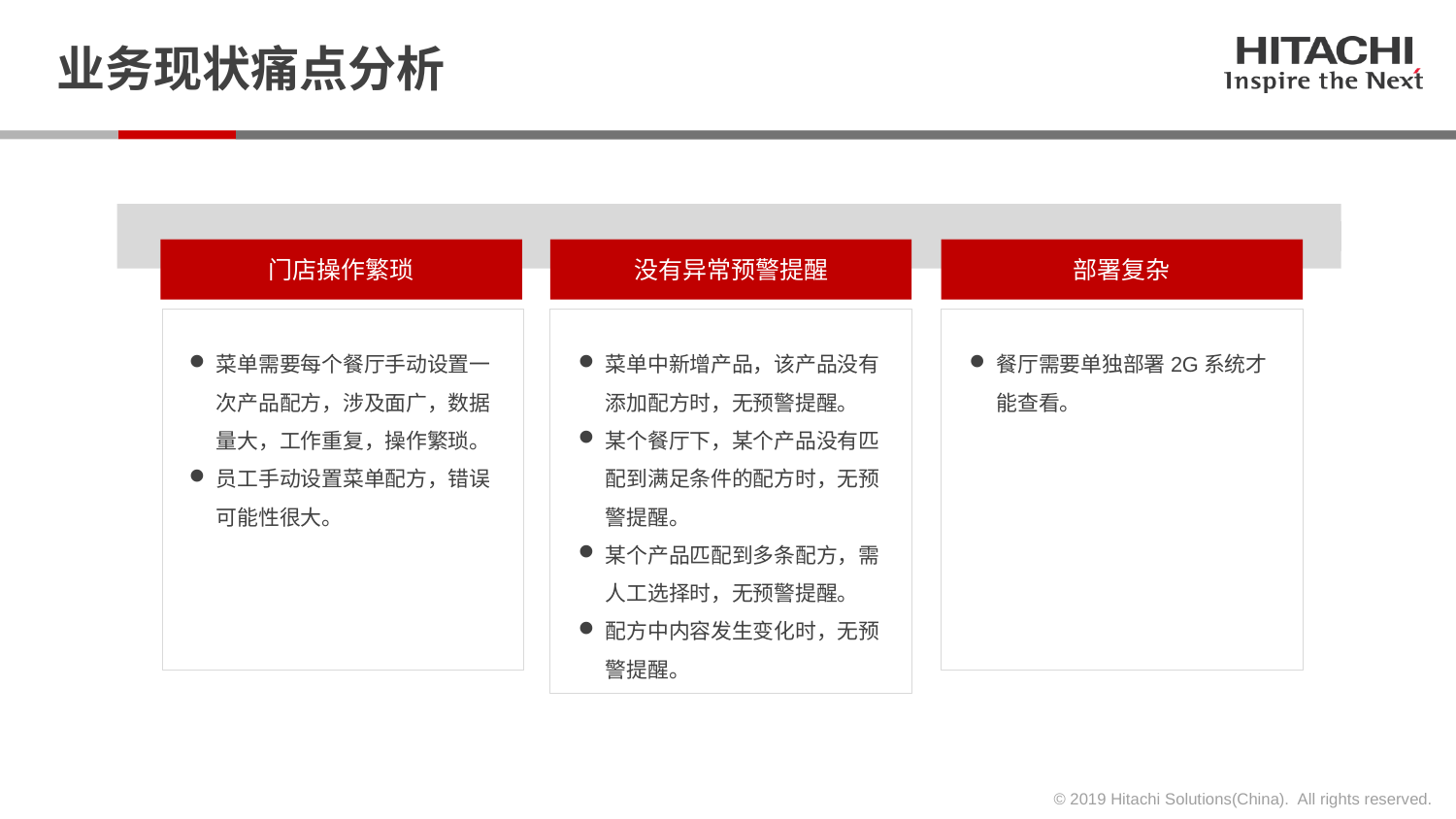

# 业务现状痛点分析

门店操作繁琐

菜单需要每个餐厅手动设置一次产品配方，涉及面广，数据量大，工作重复，操作繁琐。
员工手动设置菜单配方，错误可能性很大。
没有异常预警提醒

菜单中新增产品，该产品没有添加配方时，无预警提醒。
某个餐厅下，某个产品没有匹配到满足条件的配方时，无预警提醒。
某个产品匹配到多条配方，需人工选择时，无预警提醒。
配方中内容发生变化时，无预警提醒。
部署复杂

餐厅需要单独部署2G系统才能查看。